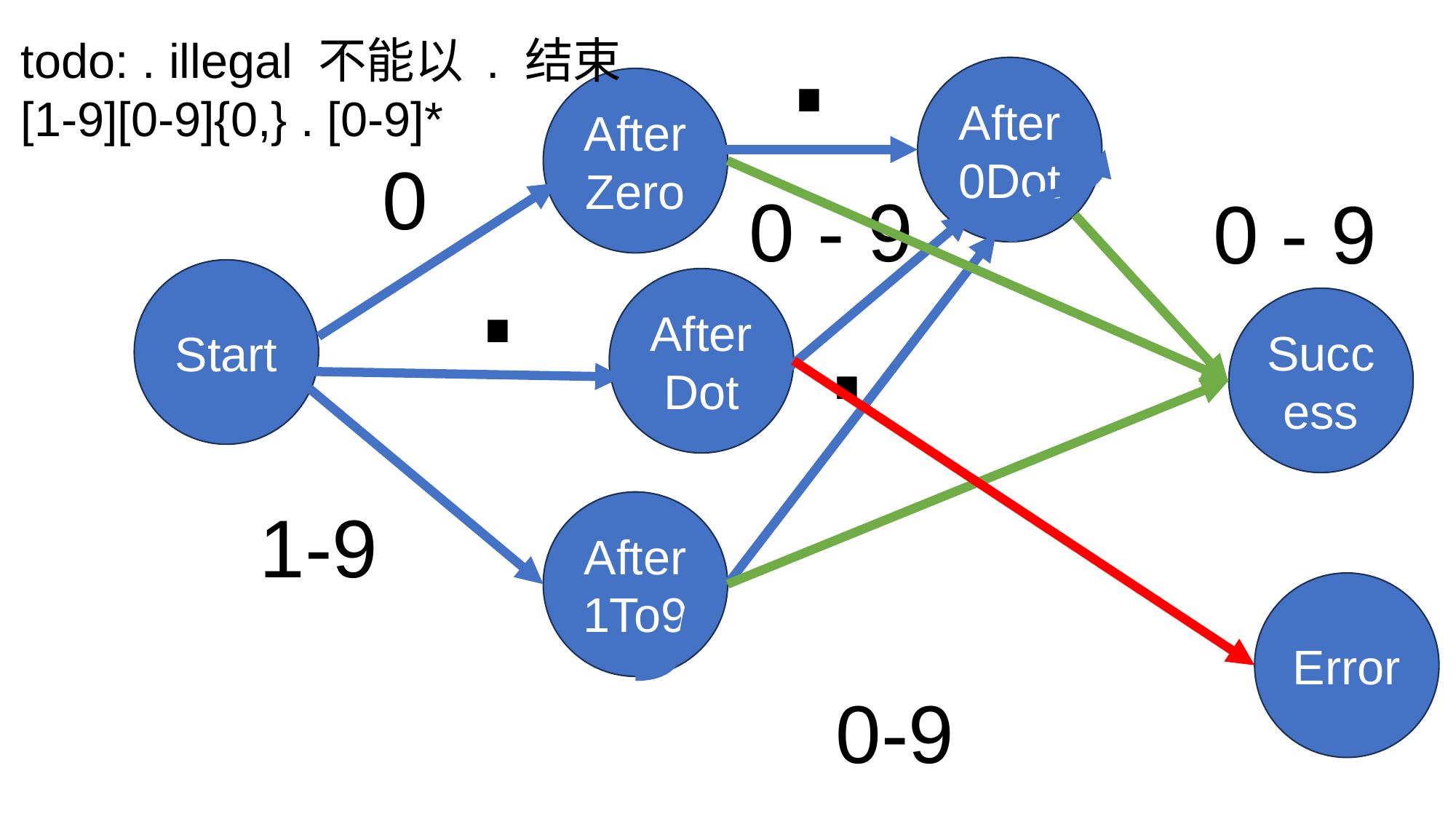

.
todo: . illegal 不能以 . 结束
[1-9][0-9]{0,} . [0-9]*
After0Dot
AfterZero
.
0
0 - 9
0 - 9
.
Start
AfterDot
Success
1-9
After1To9
Error
0-9